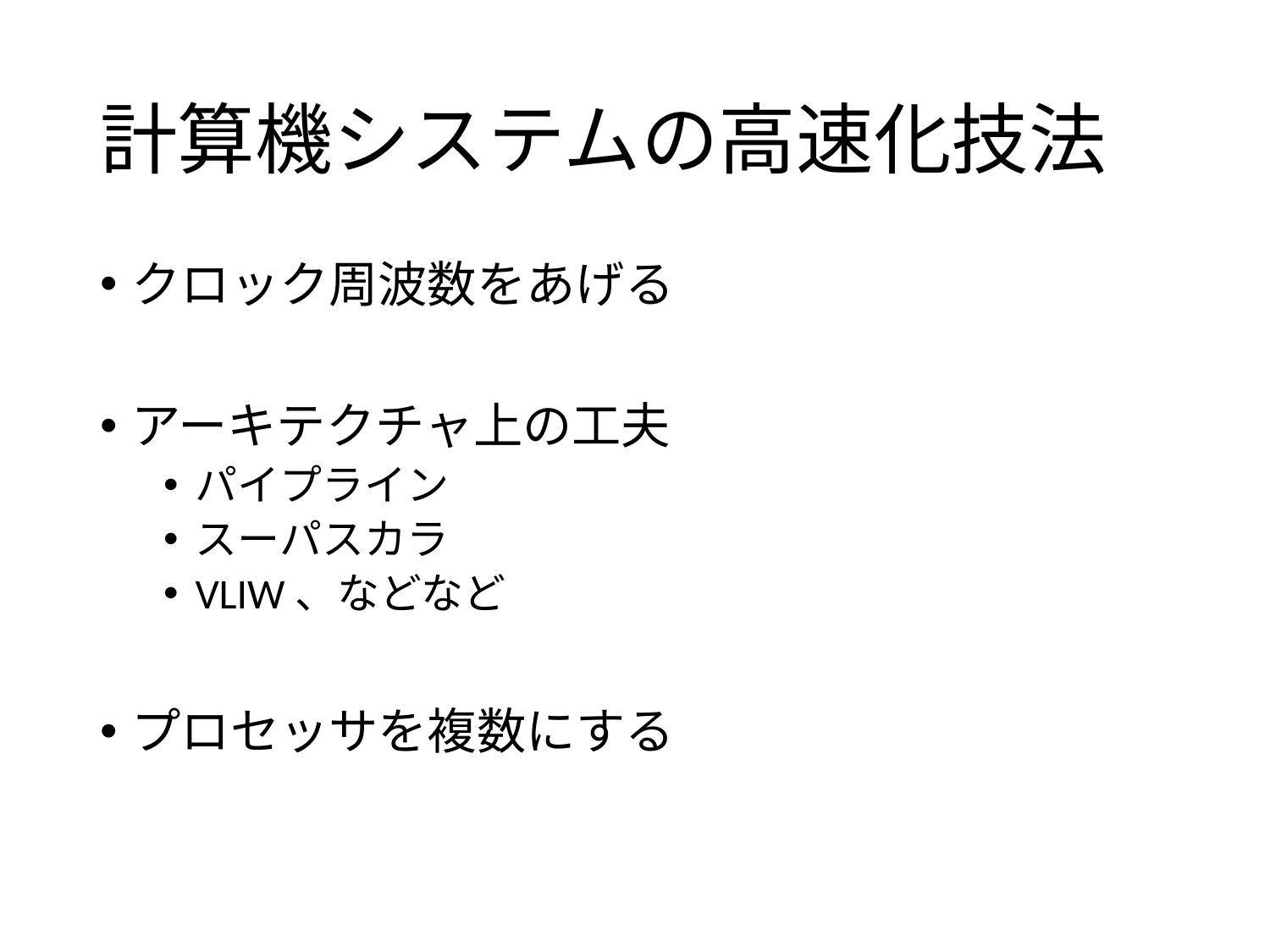

# 計算機システムの高速化技法
クロック周波数をあげる

アーキテクチャ上の工夫
パイプライン
スーパスカラ
VLIW、などなど

プロセッサを複数にする